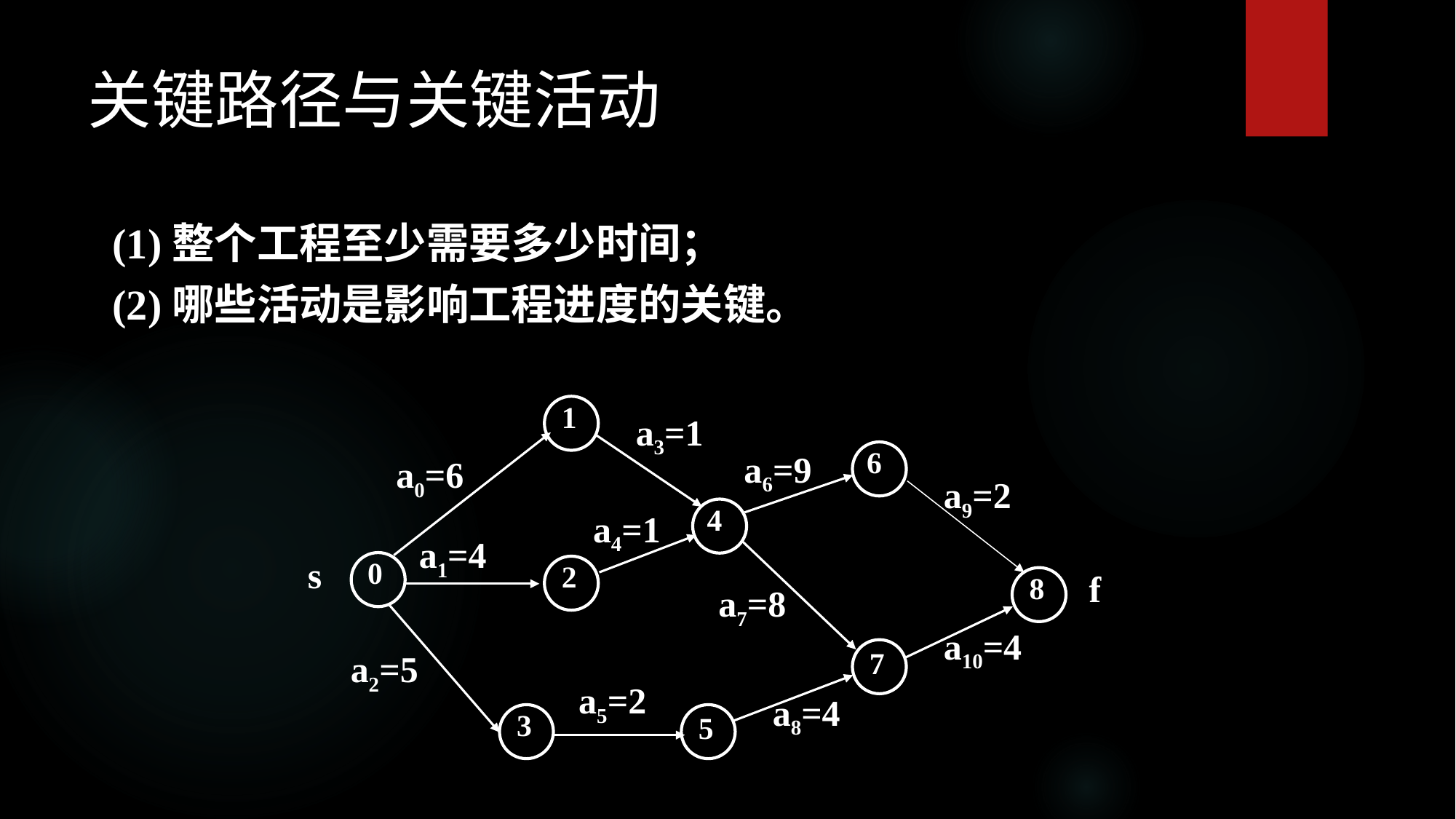

关键路径与关键活动
  (1)整个工程至少需要多少时间；
  (2)哪些活动是影响工程进度的关键。

1

a3=1

6
a6=9

a0=6
a9=2

4

a4=1
a1=4

s
0
2

f
8

a7=8

a10=4
7

a2=5
a5=2

a8=4
3
5